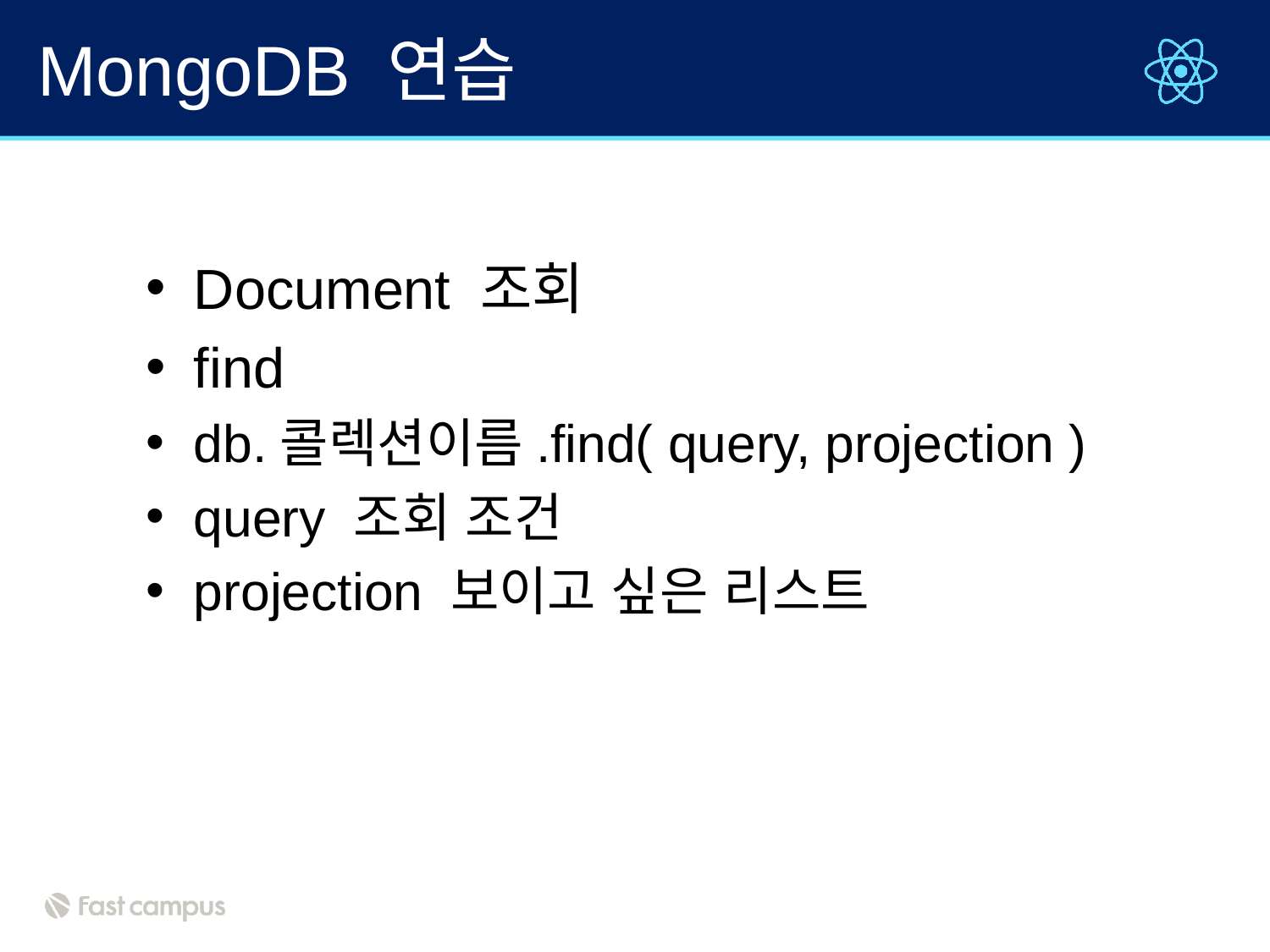

# MongoDB 연습
Document 조회
find
db.콜렉션이름.find( query, projection )
query 조회 조건
projection 보이고 싶은 리스트